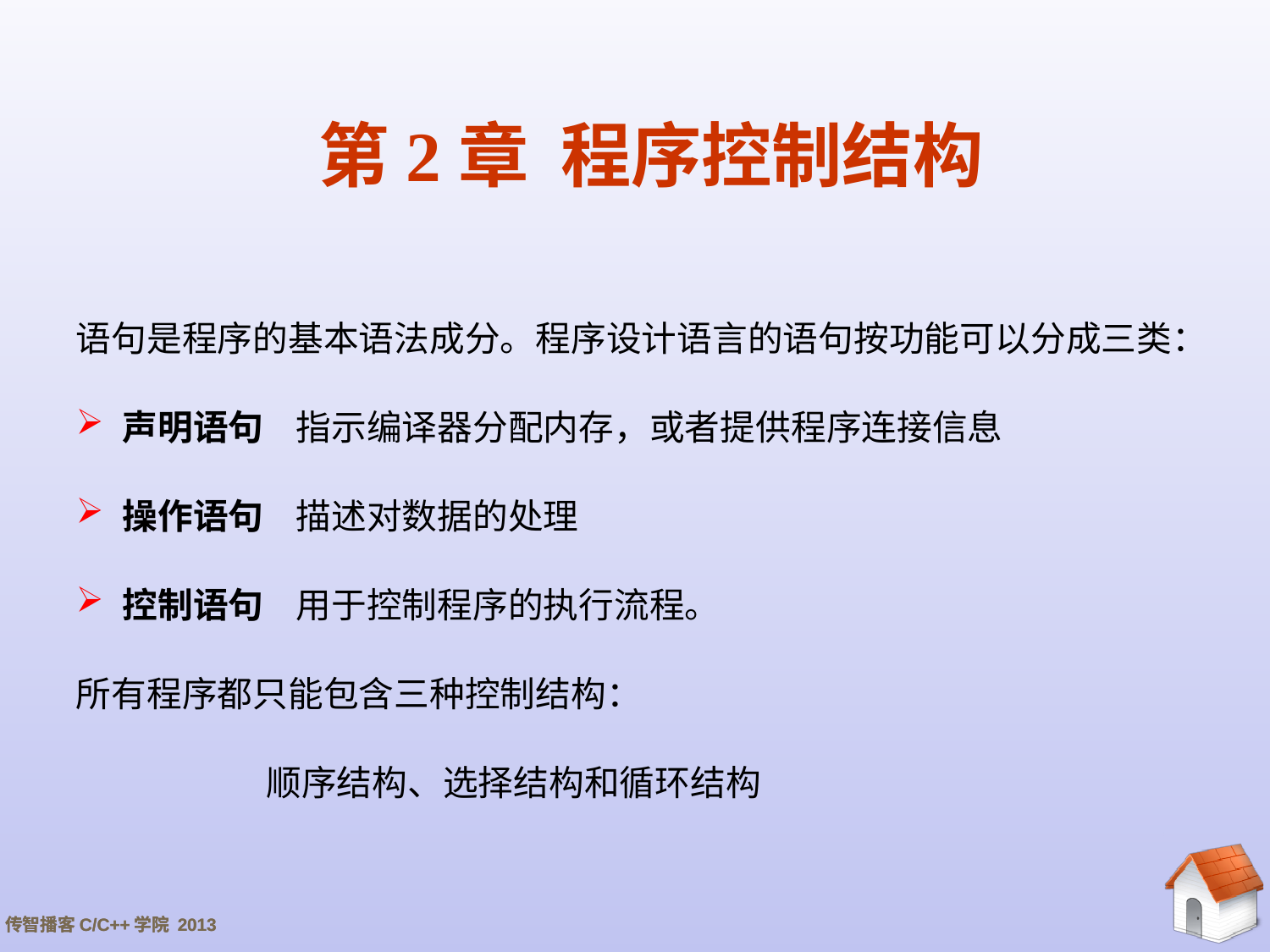

# 第2章  程序控制结构
语句是程序的基本语法成分。程序设计语言的语句按功能可以分成三类：
 声明语句    指示编译器分配内存，或者提供程序连接信息
 操作语句    描述对数据的处理
 控制语句    用于控制程序的执行流程。
所有程序都只能包含三种控制结构：
	       顺序结构、选择结构和循环结构